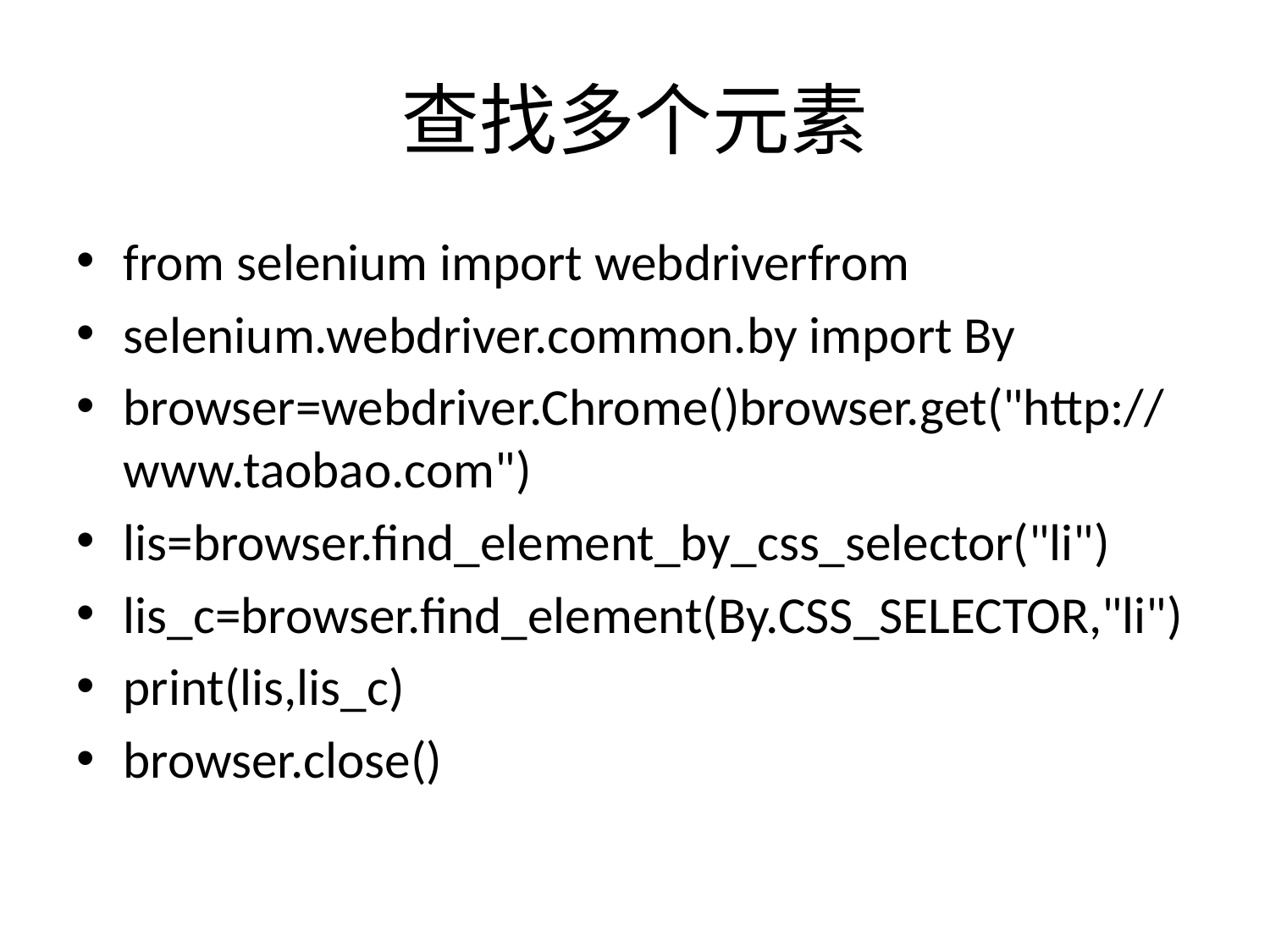

# 查找多个元素
from selenium import webdriverfrom
selenium.webdriver.common.by import By
browser=webdriver.Chrome()browser.get("http://www.taobao.com")
lis=browser.find_element_by_css_selector("li")
lis_c=browser.find_element(By.CSS_SELECTOR,"li")
print(lis,lis_c)
browser.close()